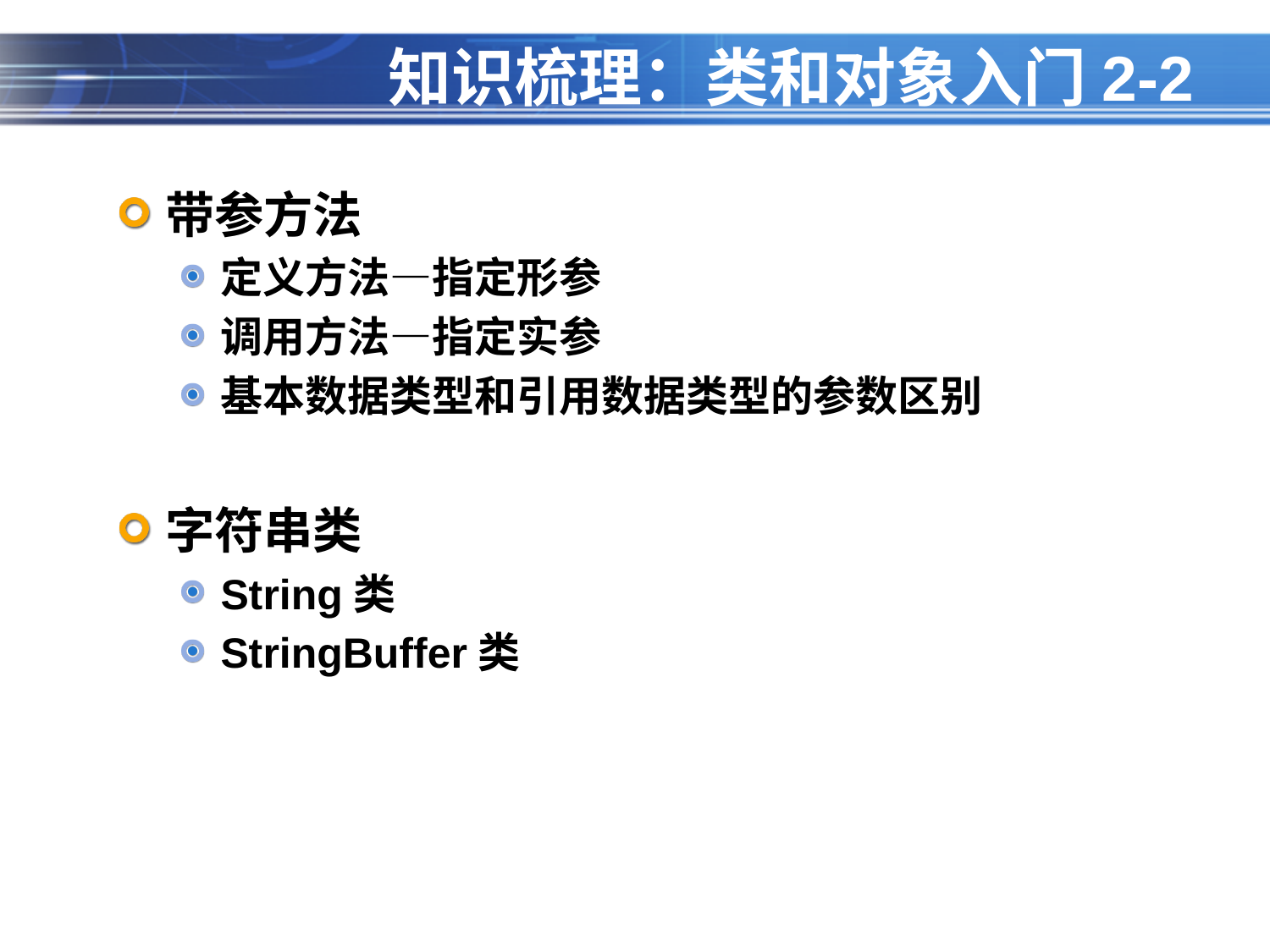

# 知识梳理：类和对象入门2-2
带参方法
定义方法—指定形参
调用方法—指定实参
基本数据类型和引用数据类型的参数区别

字符串类
String类
StringBuffer类